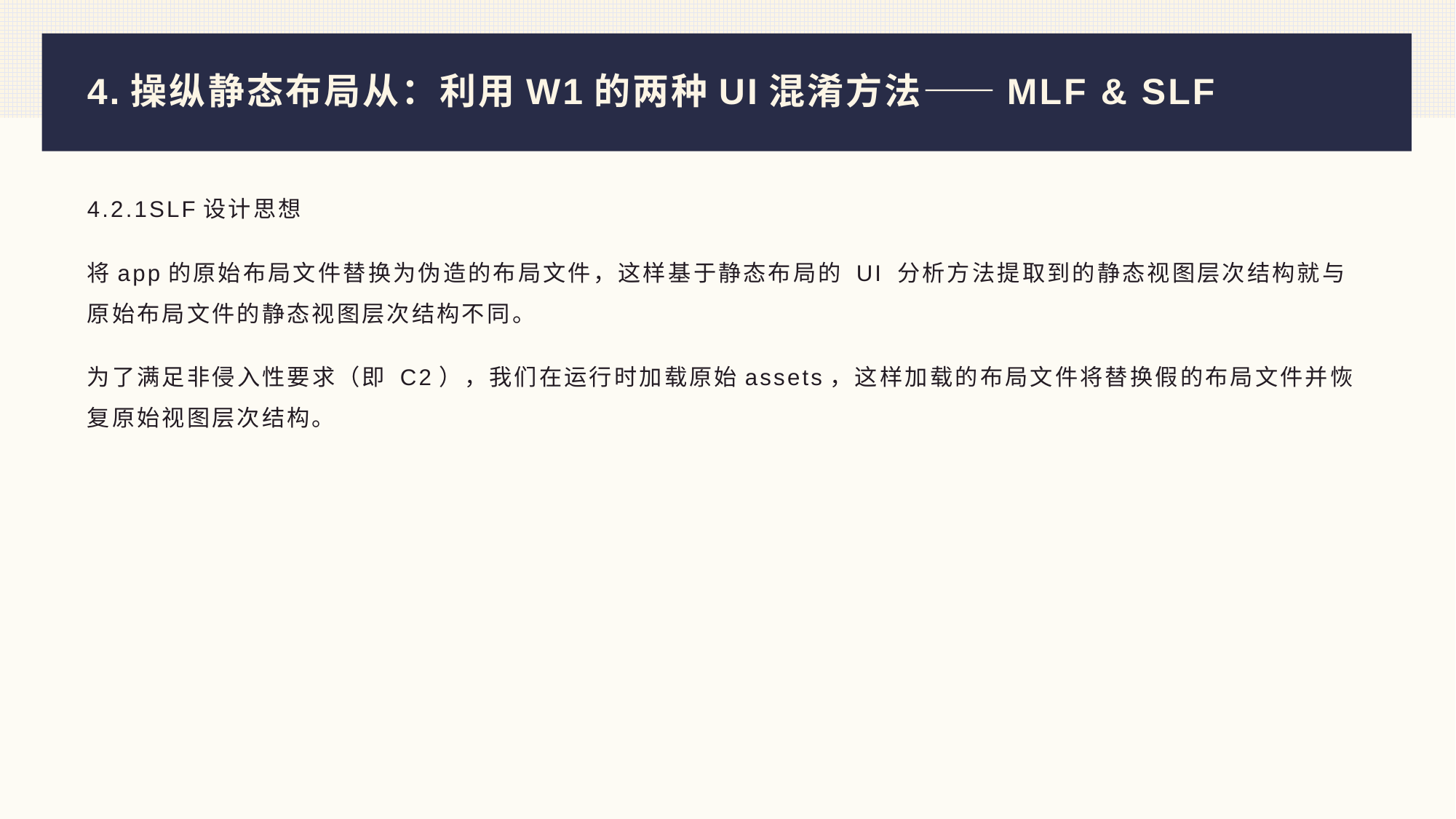

# 4.操纵静态布局从：利用W1的两种UI混淆方法——MLF & SLF
4.2.1SLF设计思想
将app的原始布局文件替换为伪造的布局文件，这样基于静态布局的 UI 分析方法提取到的静态视图层次结构就与原始布局文件的静态视图层次结构不同。
为了满足非侵入性要求（即 C2），我们在运行时加载原始assets，这样加载的布局文件将替换假的布局文件并恢复原始视图层次结构。